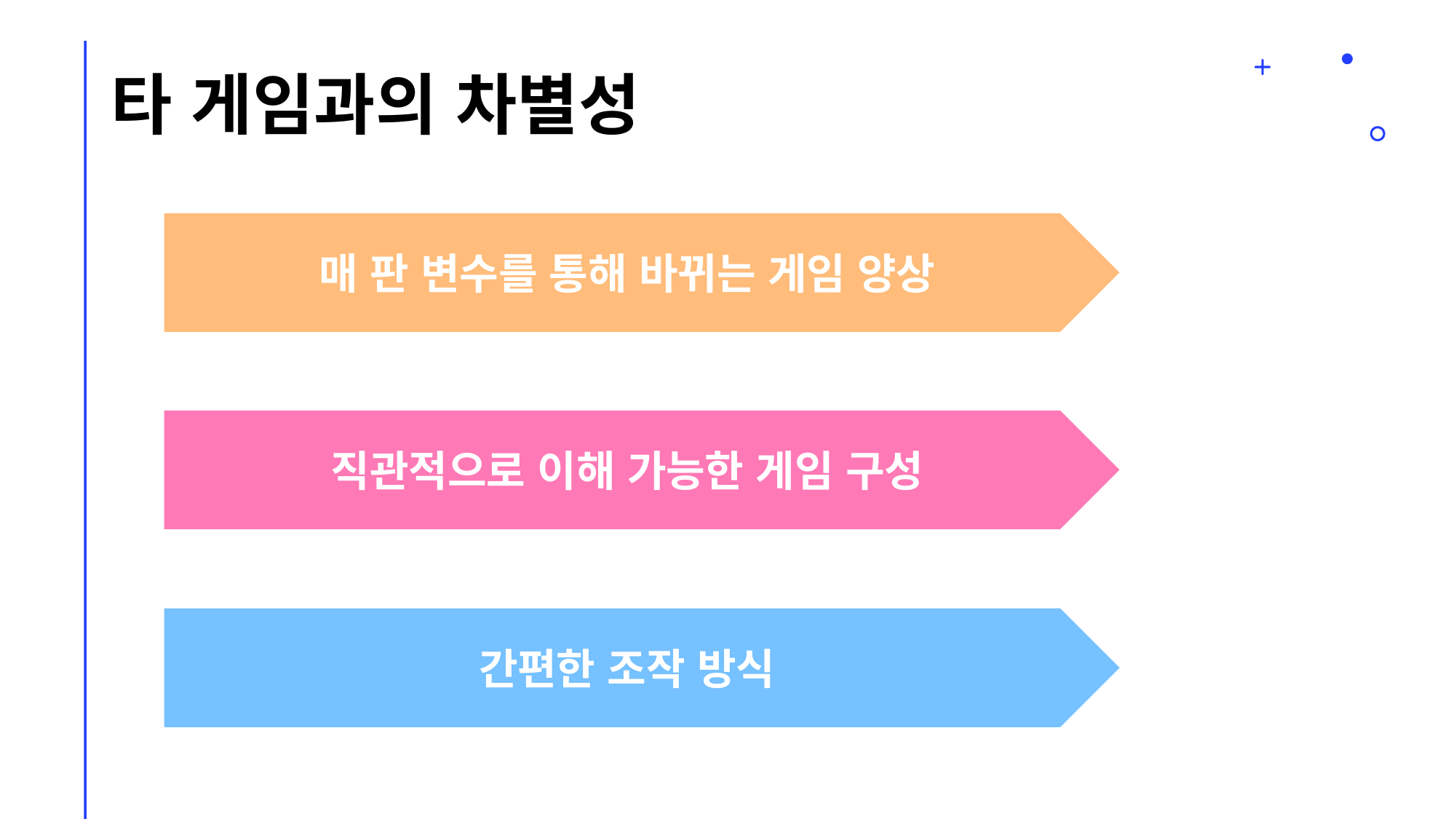

# 타 게임과의 차별성
매 판 변수를 통해 바뀌는 게임 양상
직관적으로 이해 가능한 게임 구성
간편한 조작 방식